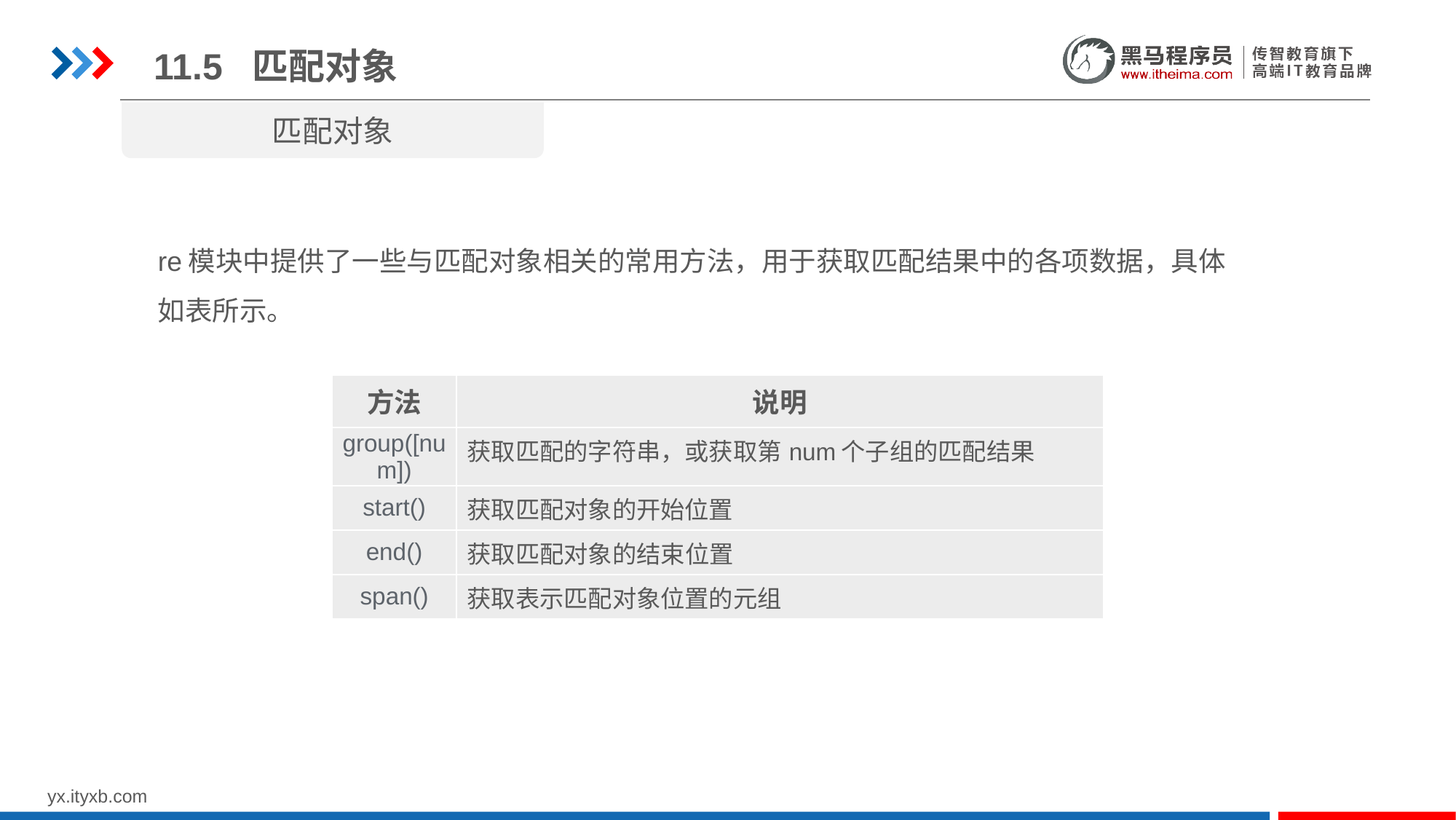

11.5  匹配对象

匹配对象
re模块中提供了一些与匹配对象相关的常用方法，用于获取匹配结果中的各项数据，具体如表所示。
| 方法 | 说明 |
| --- | --- |
| group([num]) | 获取匹配的字符串，或获取第num个子组的匹配结果 |
| start() | 获取匹配对象的开始位置 |
| end() | 获取匹配对象的结束位置 |
| span() | 获取表示匹配对象位置的元组 |